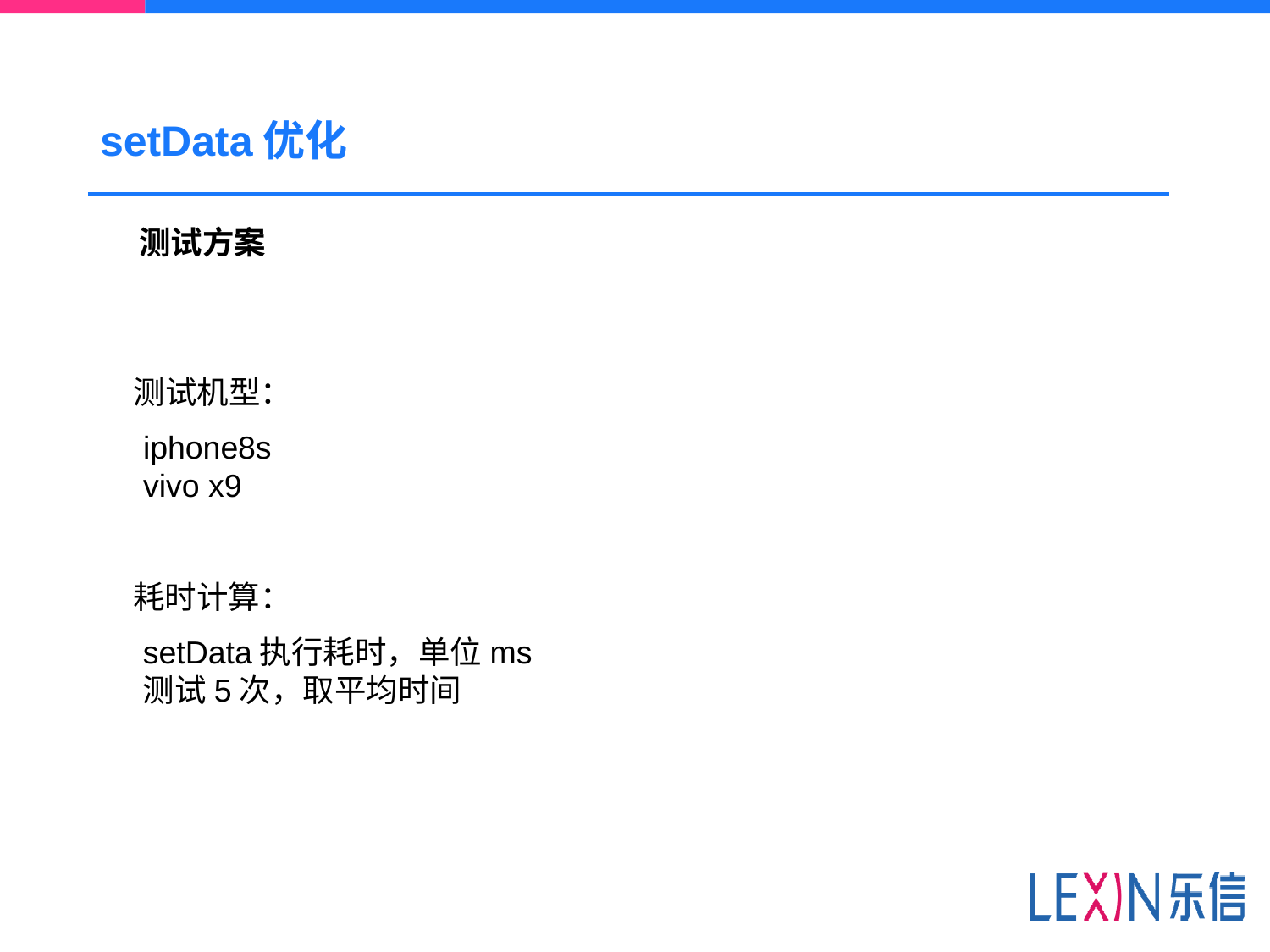

# setData优化
测试方案
测试机型：
iphone8s
vivo x9
耗时计算：
setData执行耗时，单位ms
测试5次，取平均时间